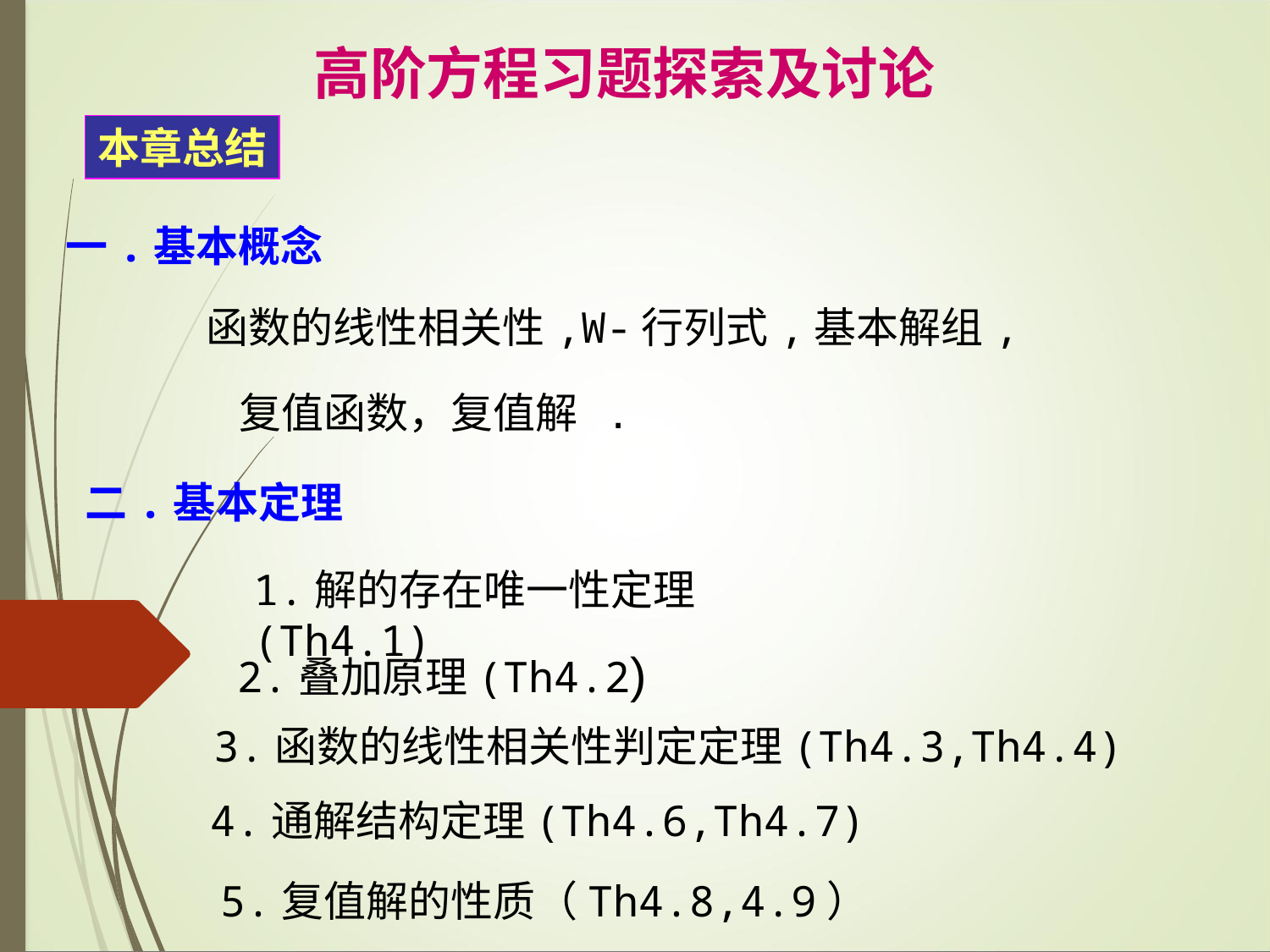

高阶方程习题探索及讨论
本章总结
一.基本概念
函数的线性相关性,W-行列式,基本解组,
复值函数，复值解  .
二.基本定理
1.解的存在唯一性定理(Th4.1)
2.叠加原理(Th4.2)
3.函数的线性相关性判定定理(Th4.3,Th4.4)
4.通解结构定理(Th4.6,Th4.7)

5.复值解的性质（Th4.8,4.9）